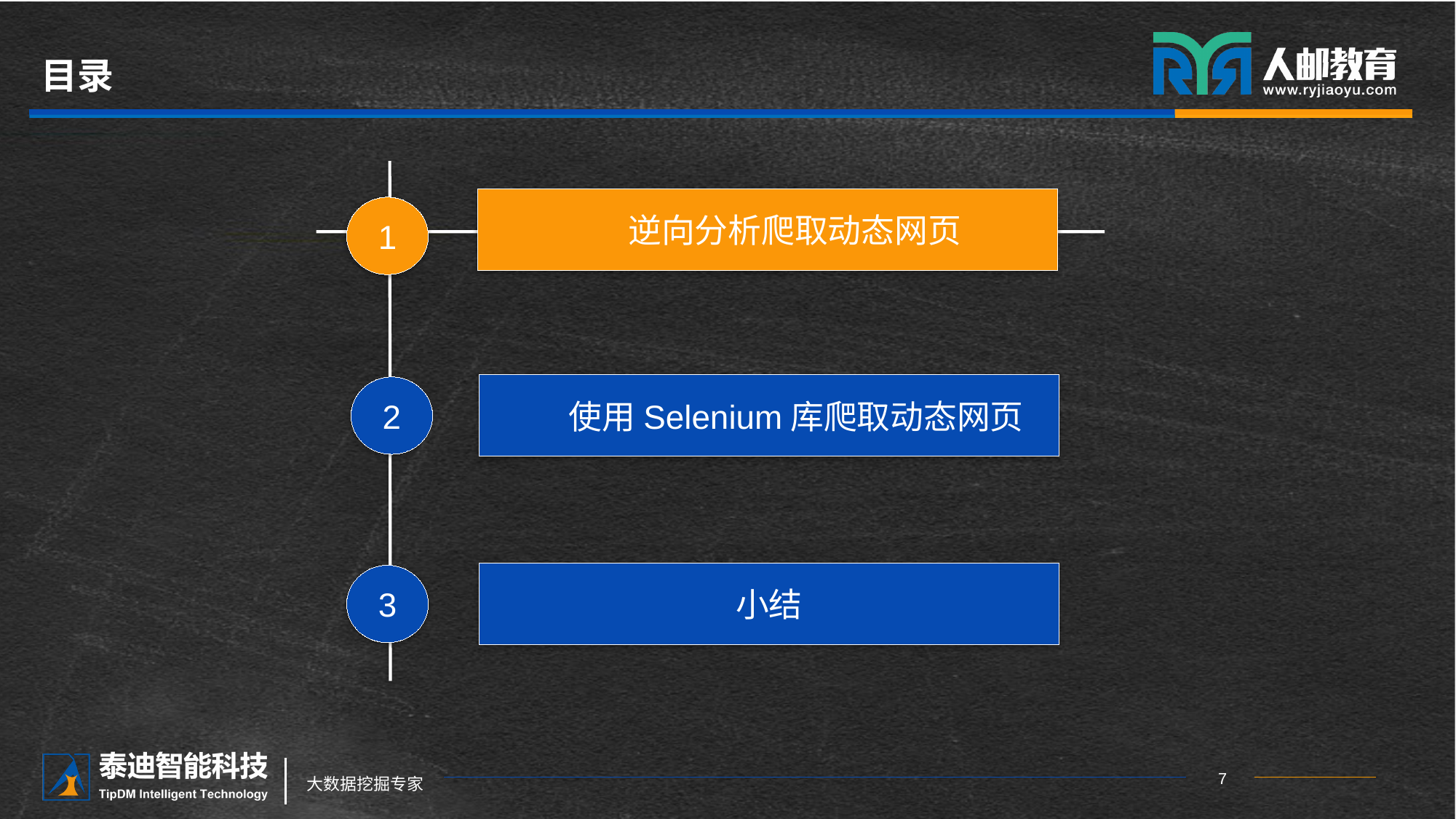

# 目录
逆向分析爬取动态网页
1

使用Selenium库爬取动态网页
2
小结
3